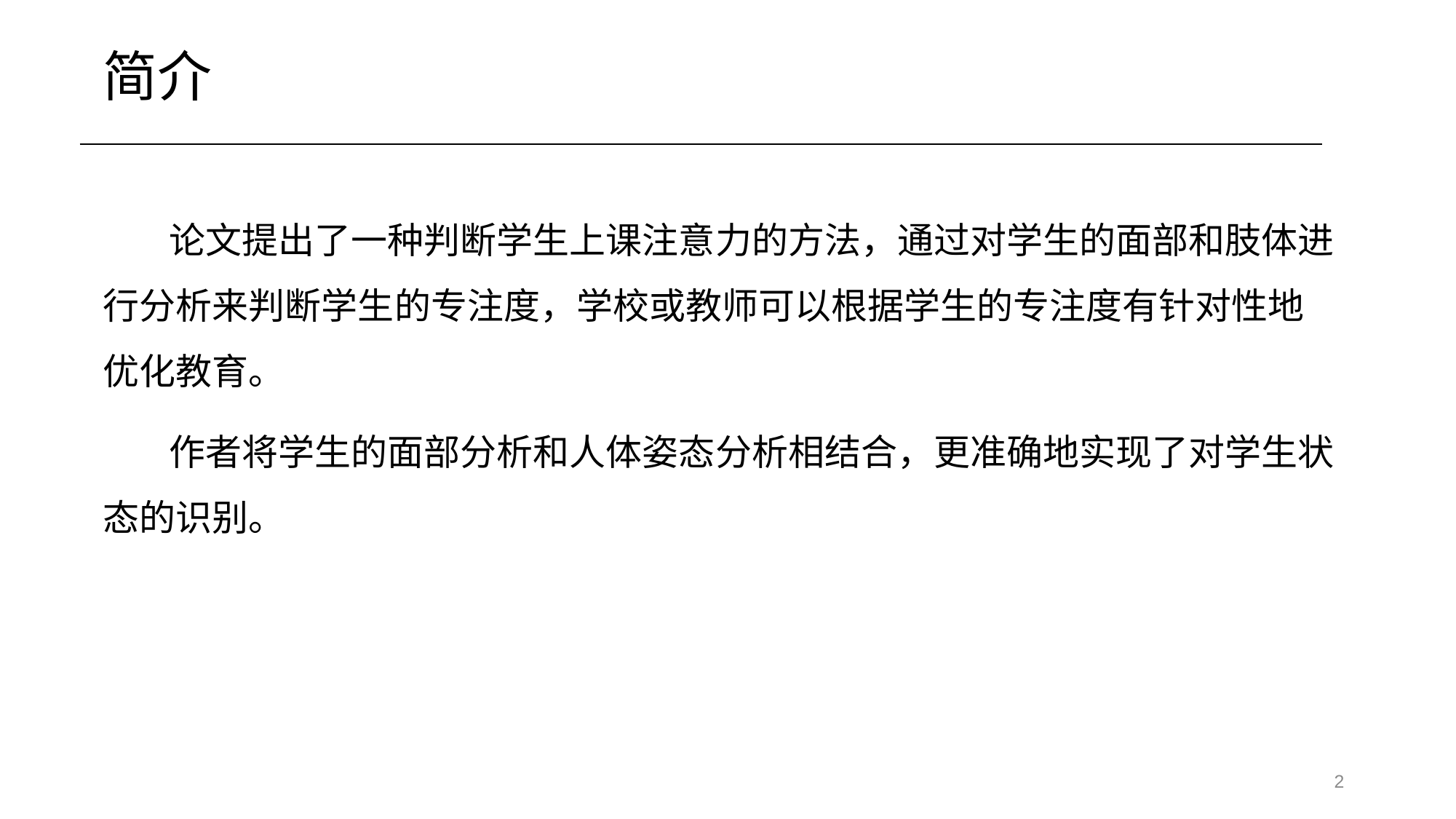

简介
       论文提出了一种判断学生上课注意力的方法，通过对学生的面部和肢体进行分析来判断学生的专注度，学校或教师可以根据学生的专注度有针对性地优化教育。
       作者将学生的面部分析和人体姿态分析相结合，更准确地实现了对学生状态的识别。

2